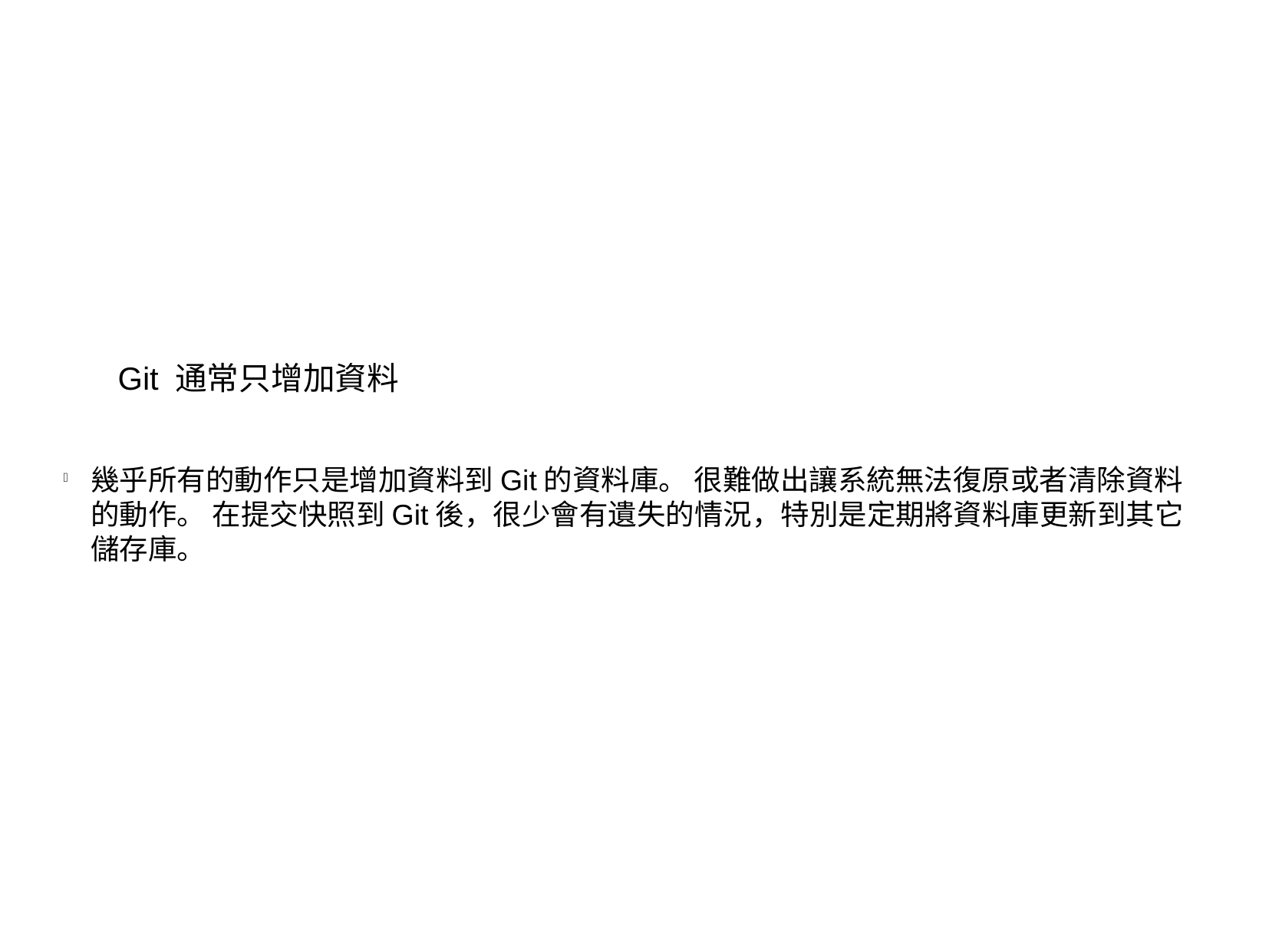

Git 通常只增加資料
幾乎所有的動作只是增加資料到Git的資料庫。 很難做出讓系統無法復原或者清除資料的動作。 在提交快照到Git後，很少會有遺失的情況，特別是定期將資料庫更新到其它儲存庫。